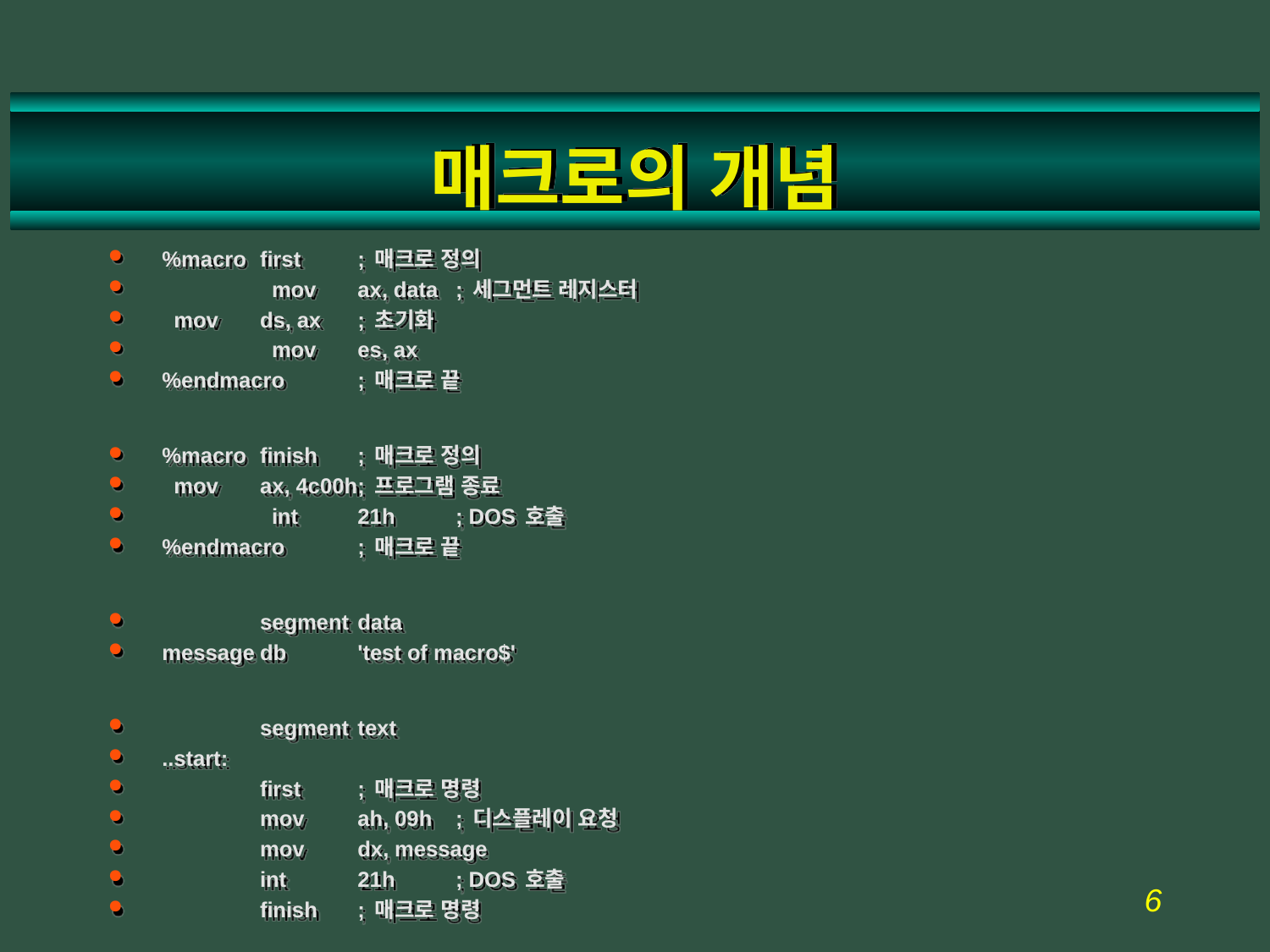

# 매크로의 개념
%macro	first		; 매크로 정의
	  mov	ax, data		; 세그먼트 레지스터
  mov	ds, ax		; 초기화
	  mov	es, ax
%endmacro		; 매크로 끝

%macro	finish		; 매크로 정의
  mov	ax, 4c00h	; 프로그램 종료
	  int	21h		; DOS 호출
%endmacro		; 매크로 끝

	segment	data
message	db	'test of macro$'

	segment	text
..start:
	first			; 매크로 명령
	mov	ah, 09h		; 디스플레이 요청
	mov	dx, message
	int	21h		; DOS 호출
	finish			; 매크로 명령
6